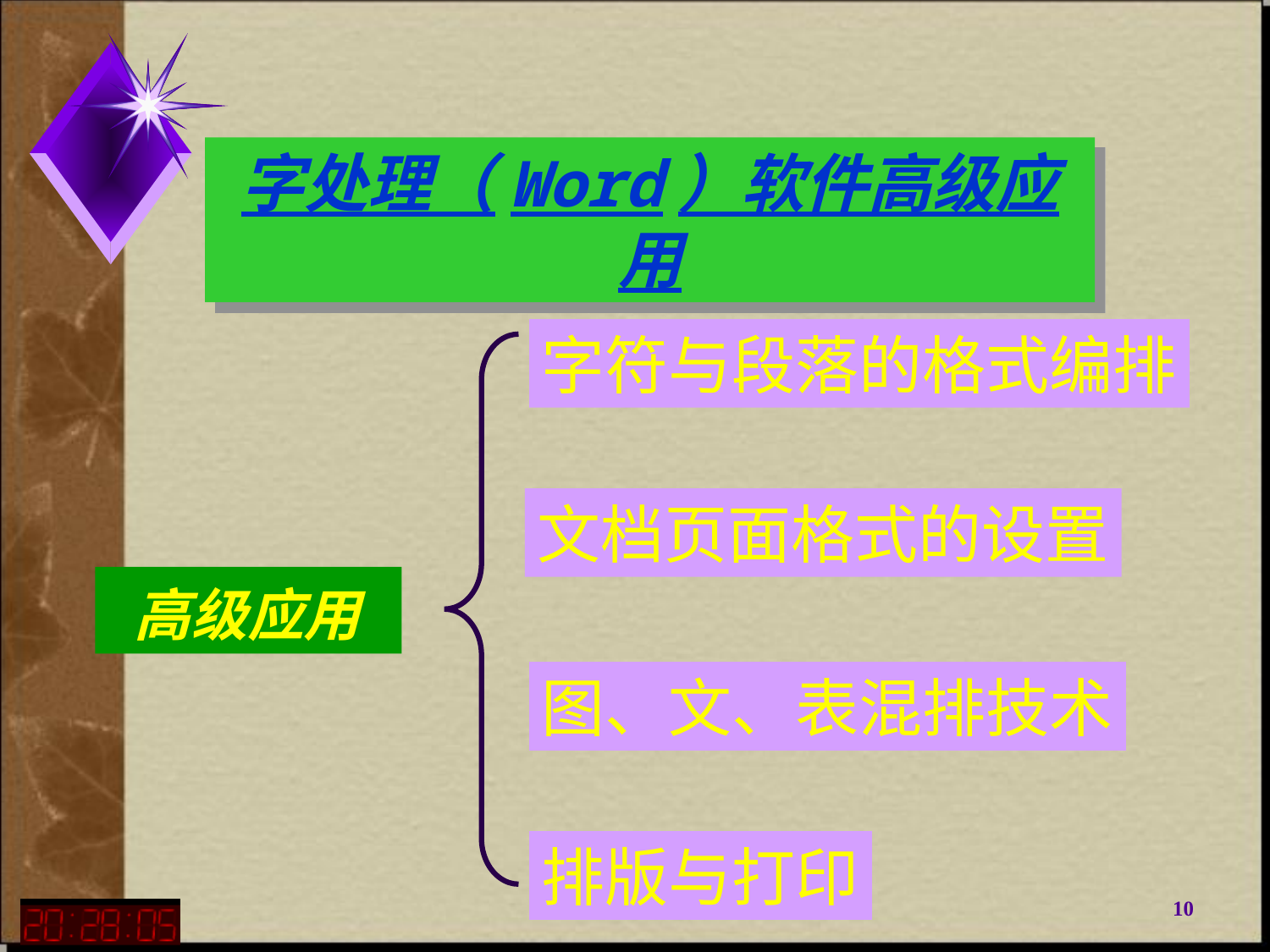

字处理（Word）软件高级应用
字符与段落的格式编排

文档页面格式的设置
高级应用
图、文、表混排技术
排版与打印
10